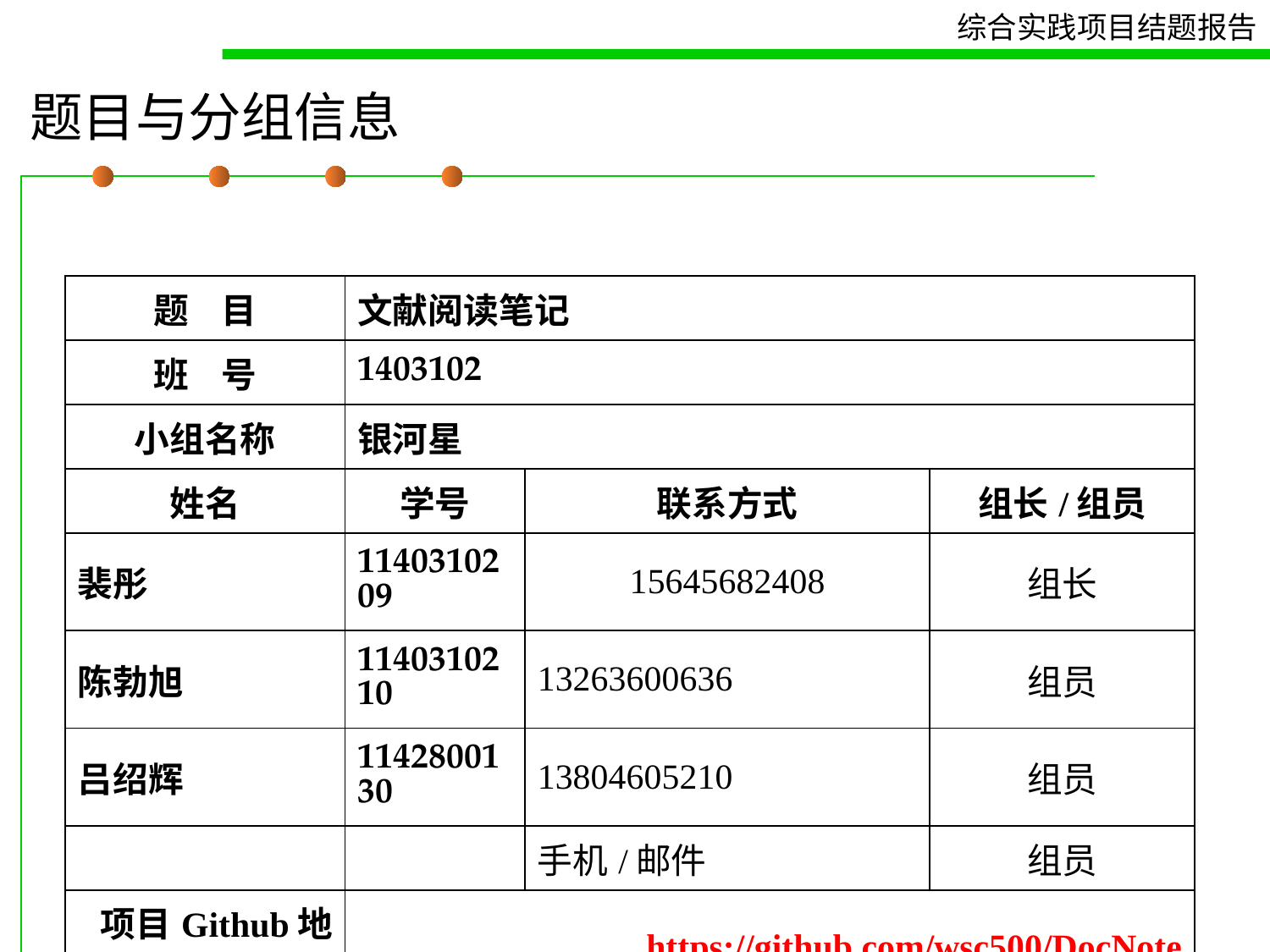

# 题目与分组信息
| 题 目 | 文献阅读笔记 |  |  |
| --- | --- | --- | --- |
| 班 号 | 1403102 |  |  |
| 小组名称 | 银河星 |  |  |
| 姓名 | 学号 | 联系方式 | 组长/组员 |
| 裴彤 | 1140310209 | 15645682408 | 组长 |
| 陈勃旭 | 1140310210 | 13263600636 | 组员 |
| 吕绍辉 | 1142800130 | 13804605210 | 组员 |
|  |  | 手机/邮件 | 组员 |
| 项目Github地址 | https://github.com/wsc500/DocNote |  |  |